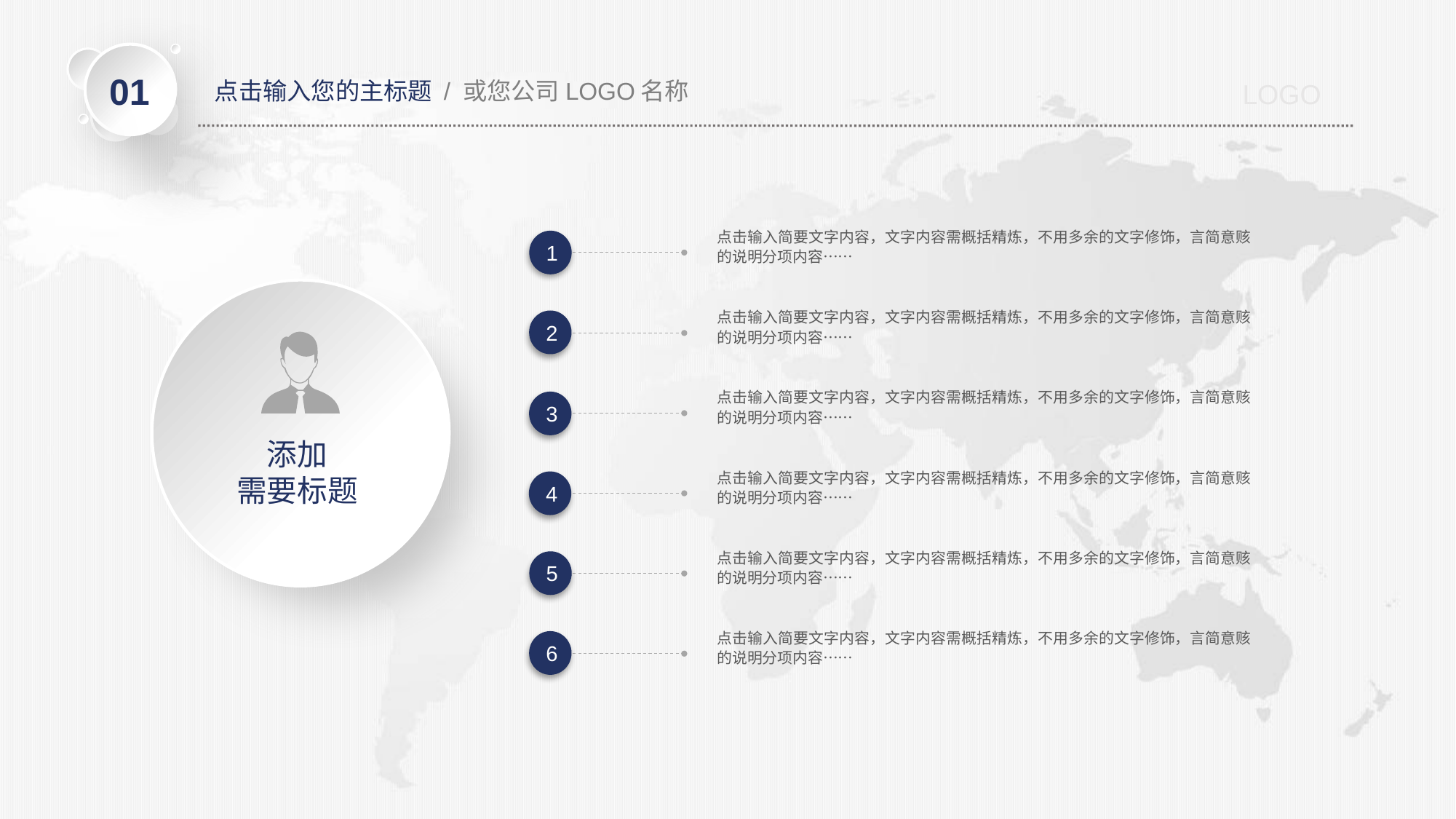

01

点击输入您的主标题 / 或您公司LOGO名称
LOGO
点击输入简要文字内容，文字内容需概括精炼，不用多余的文字修饰，言简意赅的说明分项内容……
1

添加
需要标题
点击输入简要文字内容，文字内容需概括精炼，不用多余的文字修饰，言简意赅的说明分项内容……
2
点击输入简要文字内容，文字内容需概括精炼，不用多余的文字修饰，言简意赅的说明分项内容……
3
点击输入简要文字内容，文字内容需概括精炼，不用多余的文字修饰，言简意赅的说明分项内容……
4
点击输入简要文字内容，文字内容需概括精炼，不用多余的文字修饰，言简意赅的说明分项内容……
5
点击输入简要文字内容，文字内容需概括精炼，不用多余的文字修饰，言简意赅的说明分项内容……
6